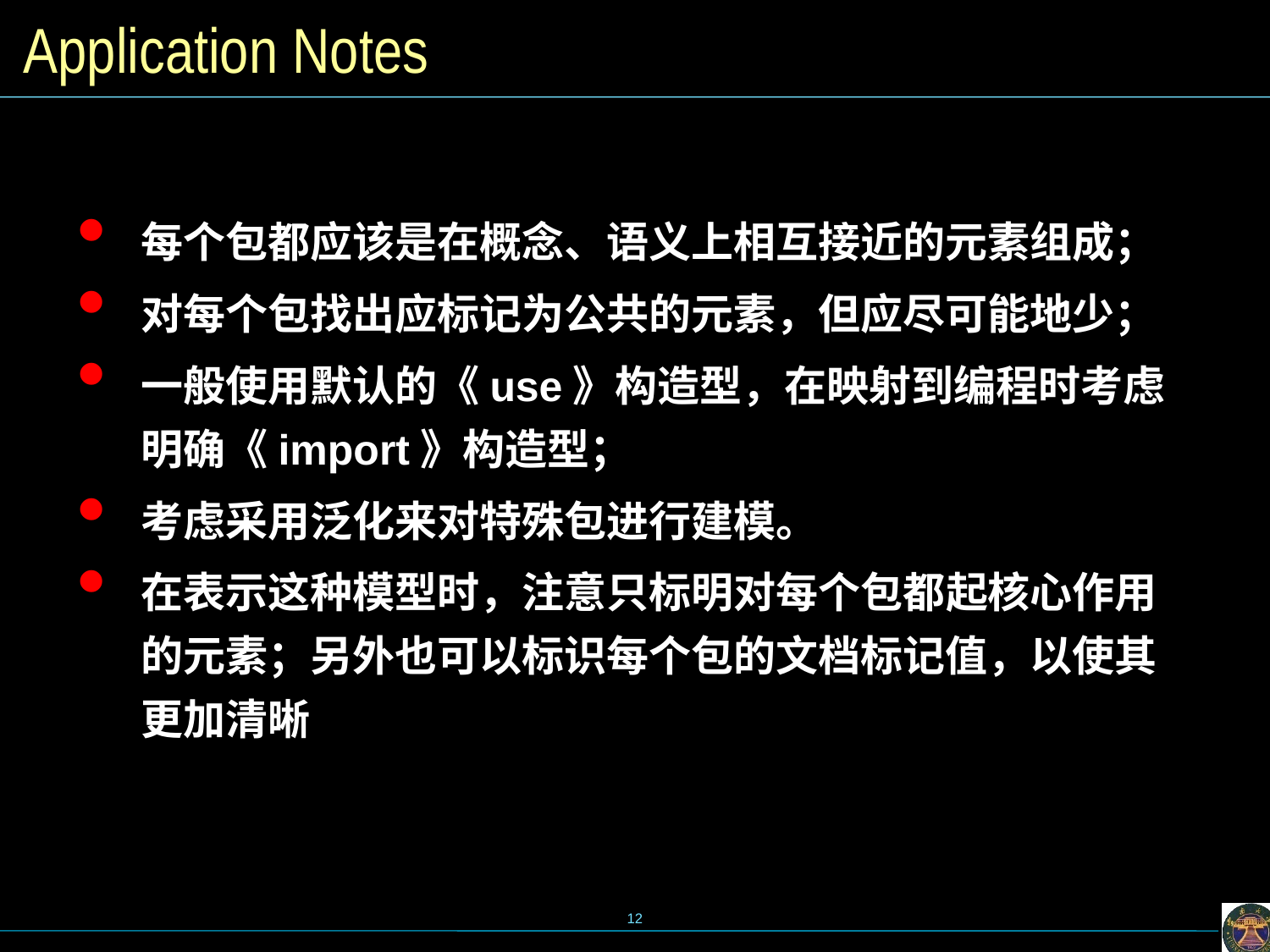

# Application Notes
每个包都应该是在概念、语义上相互接近的元素组成；
对每个包找出应标记为公共的元素，但应尽可能地少；
一般使用默认的《use》构造型，在映射到编程时考虑明确《import》构造型；
考虑采用泛化来对特殊包进行建模。
在表示这种模型时，注意只标明对每个包都起核心作用的元素；另外也可以标识每个包的文档标记值，以使其更加清晰